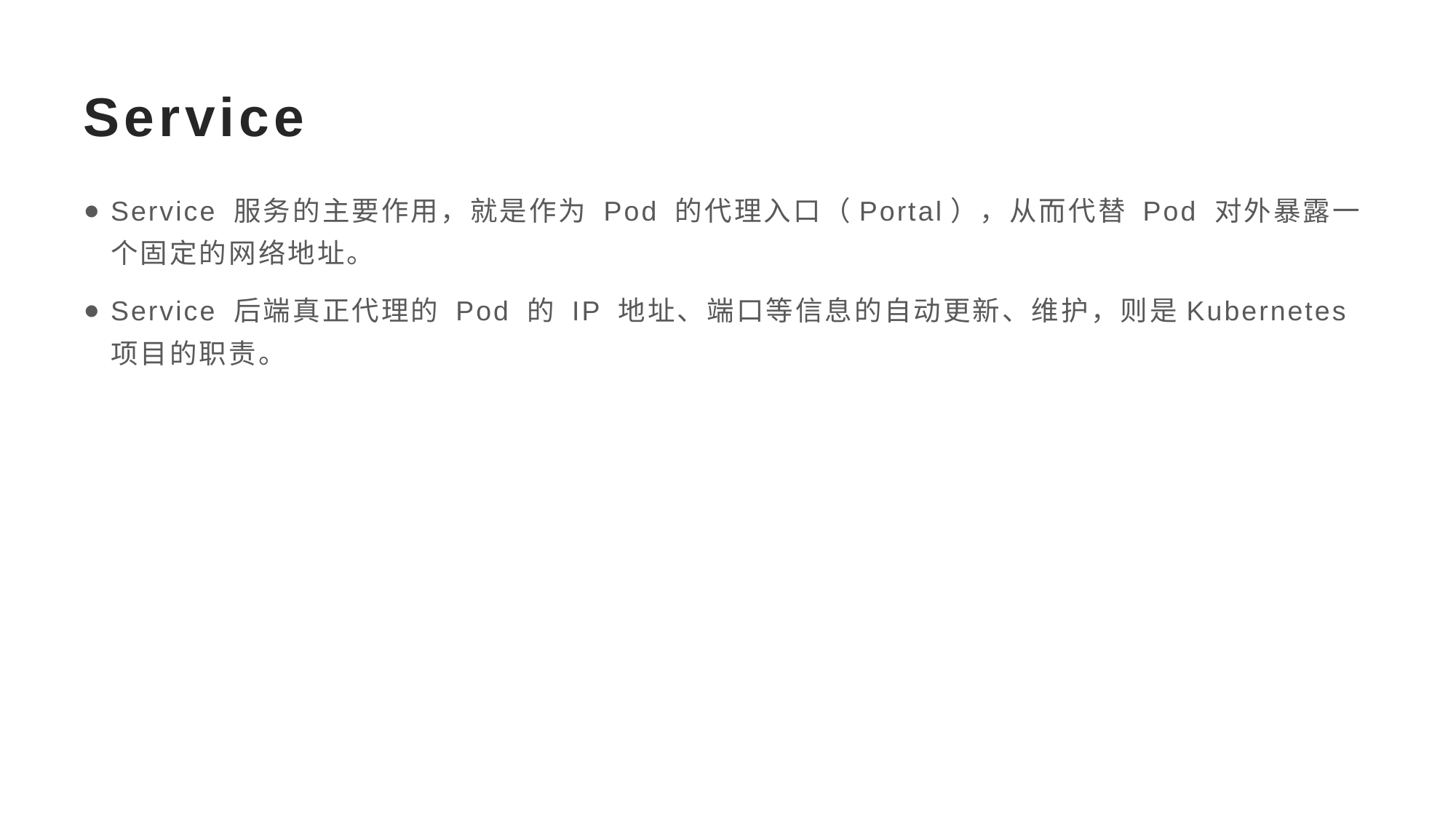

# Service
Service 服务的主要作用，就是作为 Pod 的代理入口（Portal），从而代替 Pod 对外暴露一个固定的网络地址。
Service 后端真正代理的 Pod 的 IP 地址、端口等信息的自动更新、维护，则是Kubernetes 项目的职责。